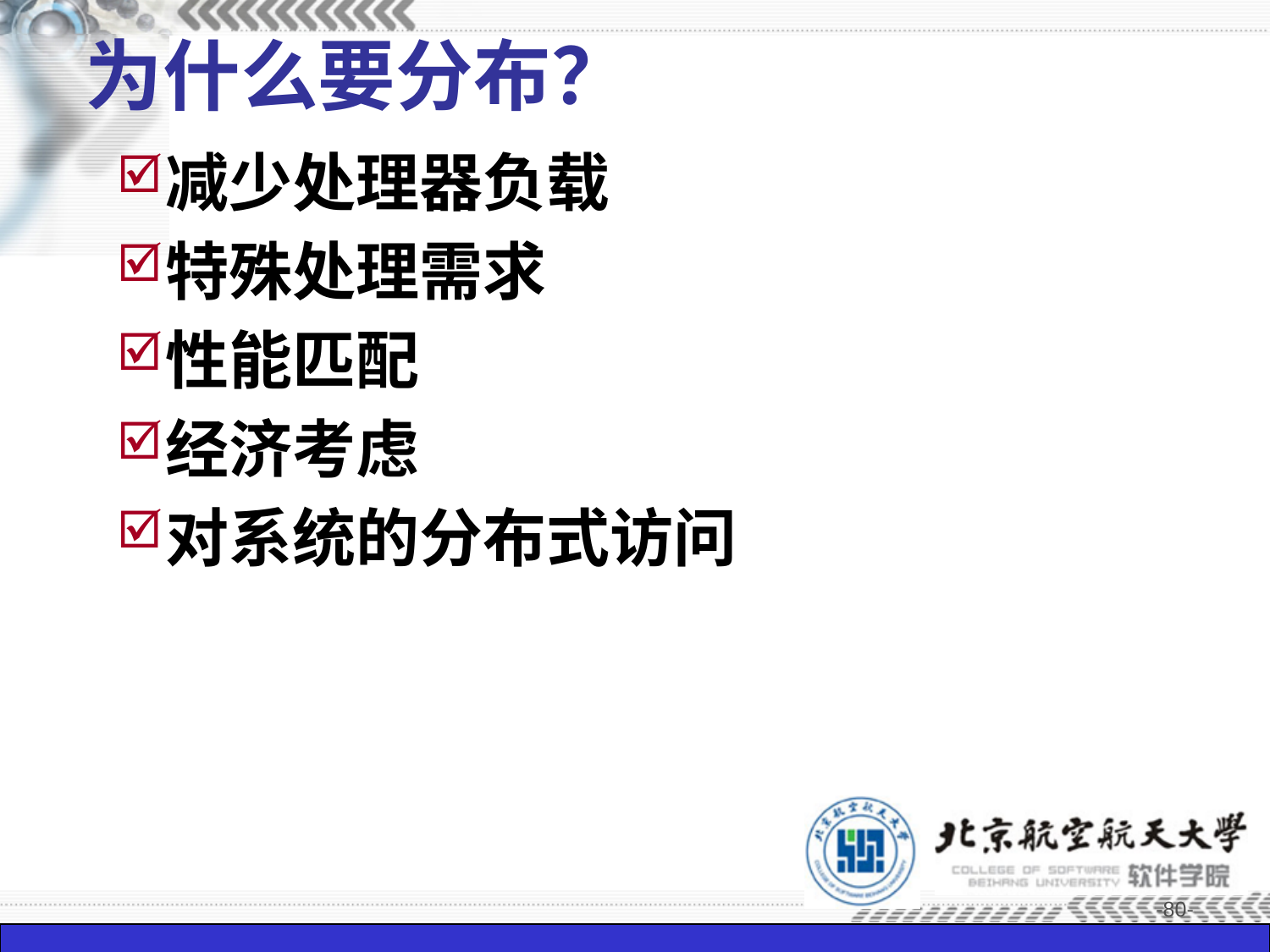

# 为什么要分布？
减少处理器负载
特殊处理需求
性能匹配
经济考虑
对系统的分布式访问
-80-